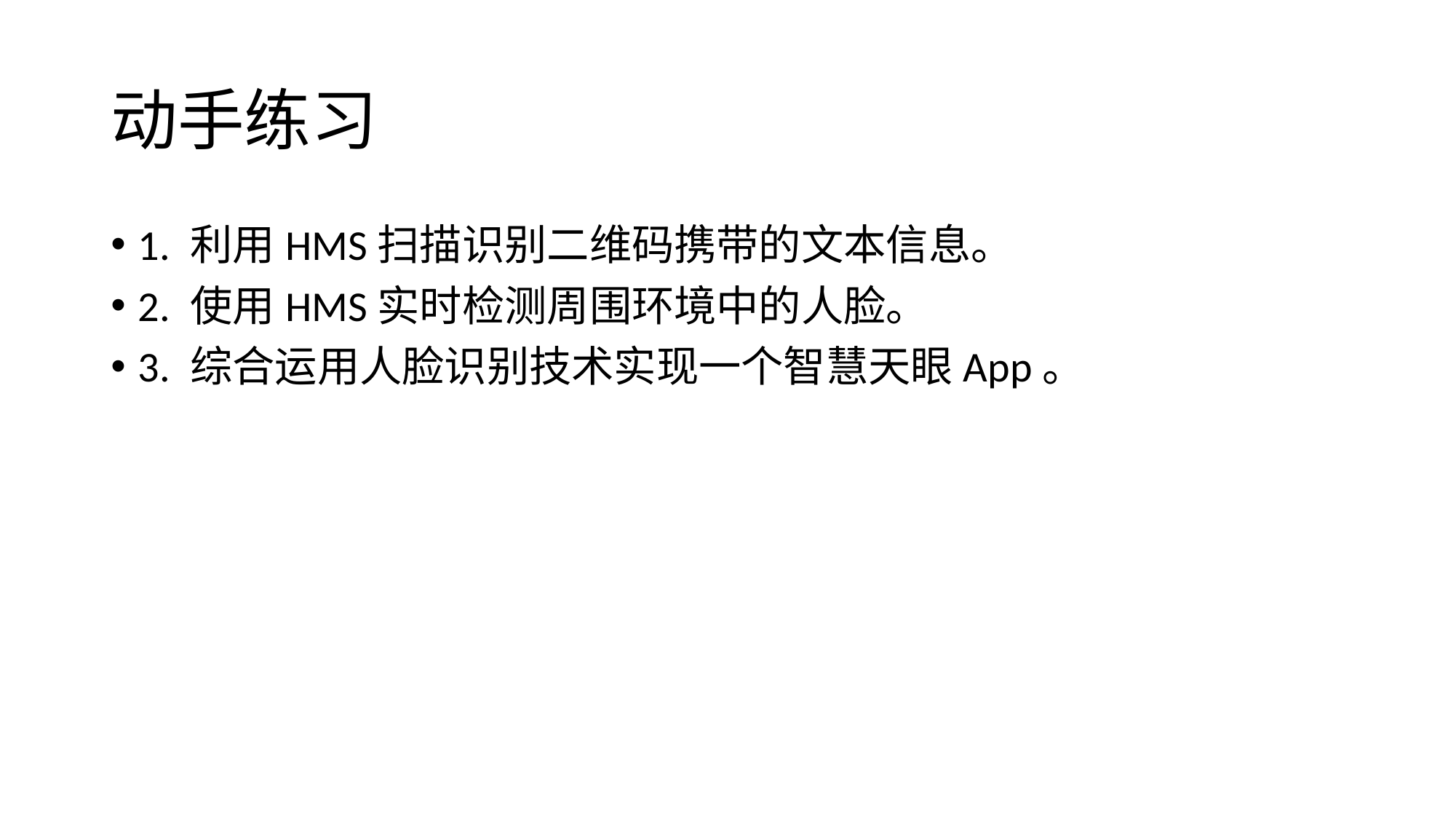

# 动手练习
1. 利用HMS扫描识别二维码携带的文本信息。
2. 使用HMS实时检测周围环境中的人脸。
3. 综合运用人脸识别技术实现一个智慧天眼App。